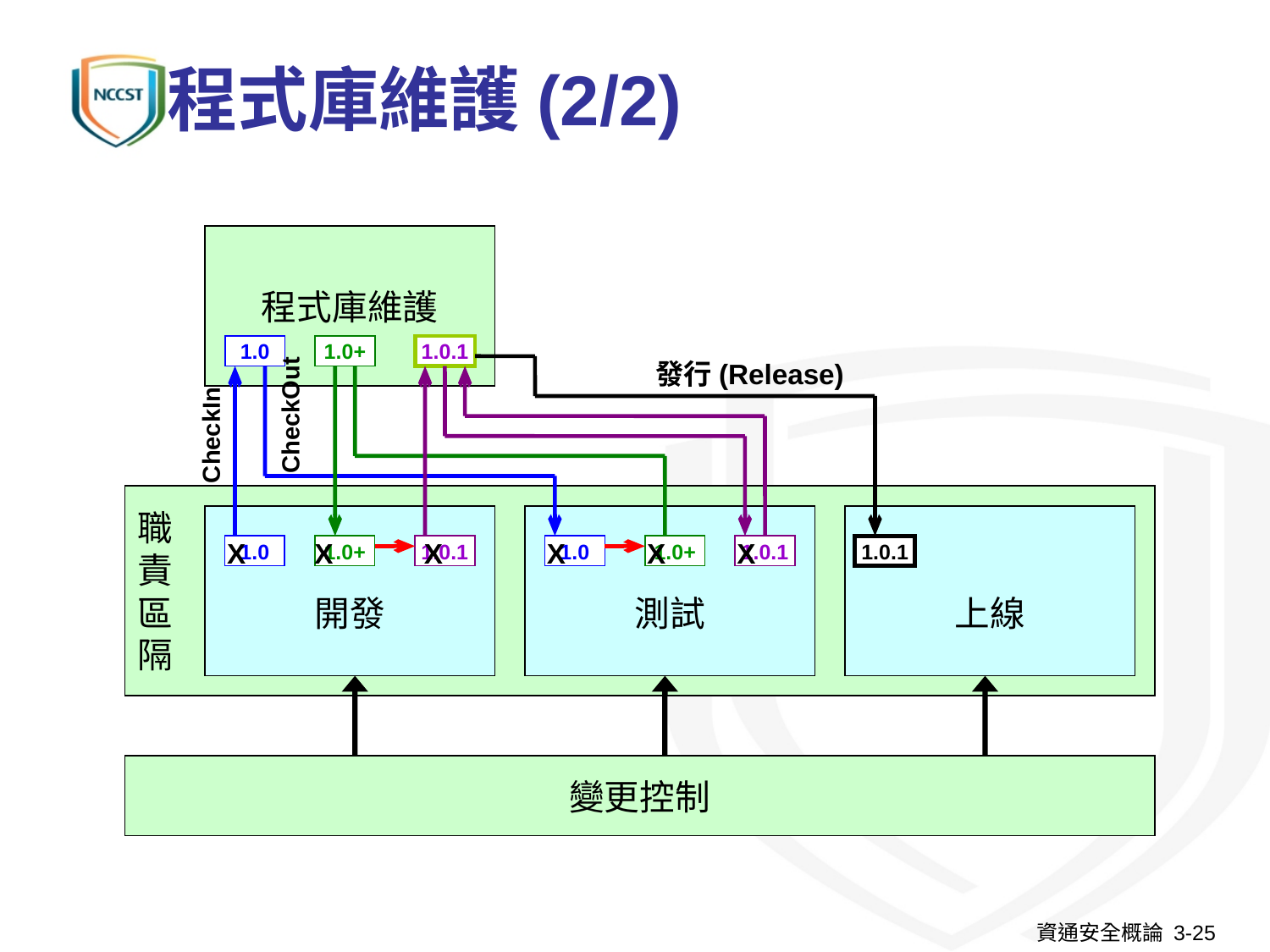

# 程式庫維護(2/2)
程式庫維護
1.0
1.0+
1.0.1

發行(Release)

CheckOut

CheckIn

職
責
區
隔

開發

測試

上線
1.0
X
X
1.0+
1.0.1
X
1.0
X
1.0+
X
1.0.1
X
1.0.1

變更控制